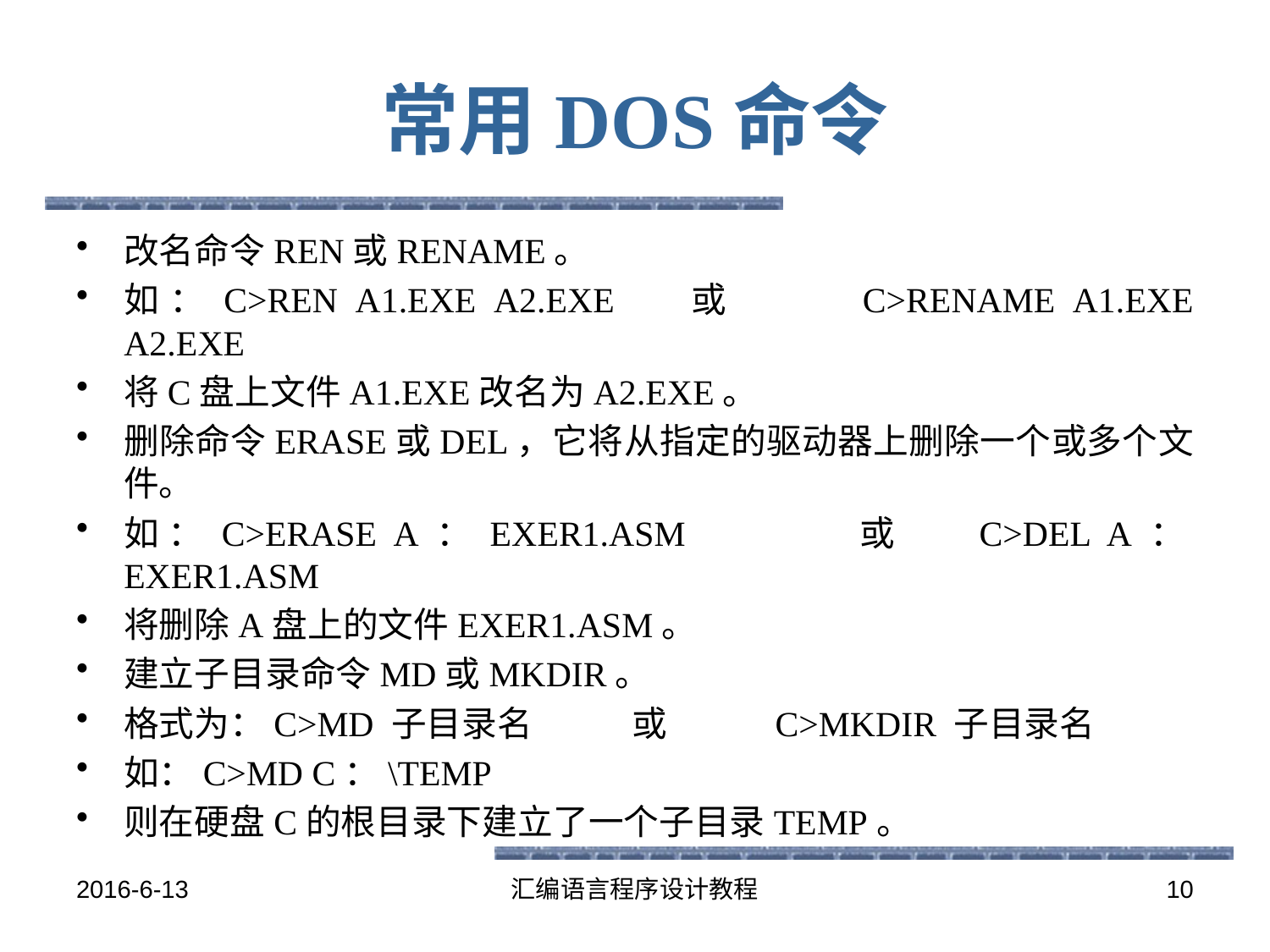

# 常用DOS命令
改名命令REN或RENAME。
如：C>REN A1.EXE A2.EXE   或	C>RENAME A1.EXE A2.EXE
将C盘上文件A1.EXE改名为A2.EXE。
删除命令ERASE或DEL，它将从指定的驱动器上删除一个或多个文件。
如：C>ERASE A：EXER1.ASM	  或	C>DEL A：EXER1.ASM
将删除A盘上的文件EXER1.ASM。
建立子目录命令MD或MKDIR。
格式为：C>MD 子目录名	或	 C>MKDIR 子目录名
如：C>MD C：\TEMP
则在硬盘C的根目录下建立了一个子目录TEMP。
2016-6-13
汇编语言程序设计教程
10